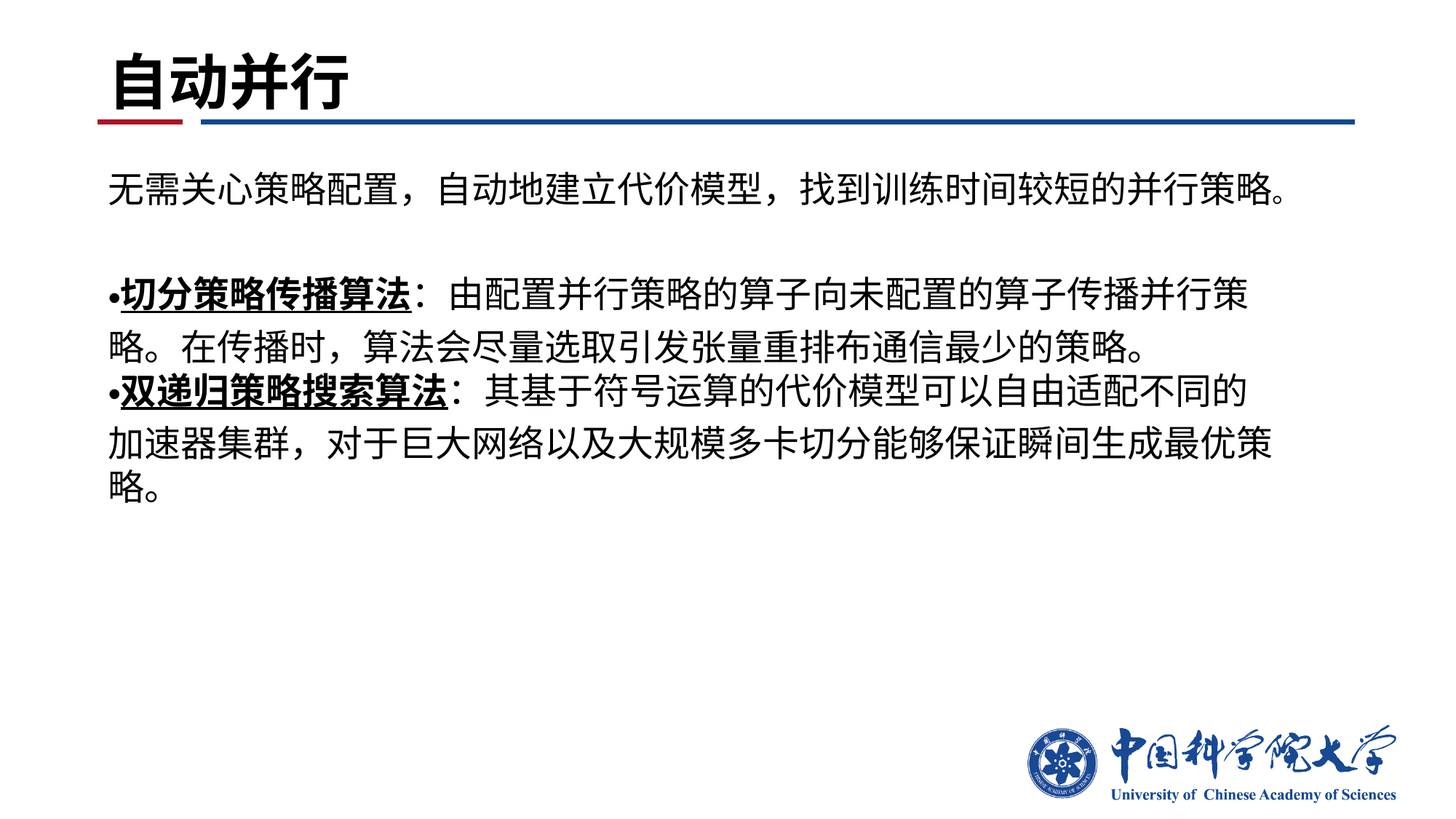

# 自动并行
无需关心策略配置，自动地建立代价模型，找到训练时间较短的并行策略。
切分策略传播算法：由配置并行策略的算子向未配置的算子传播并行策略。在传播时，算法会尽量选取引发张量重排布通信最少的策略。
双递归策略搜索算法：其基于符号运算的代价模型可以自由适配不同的加速器集群，对于巨大网络以及大规模多卡切分能够保证瞬间生成最优策略。